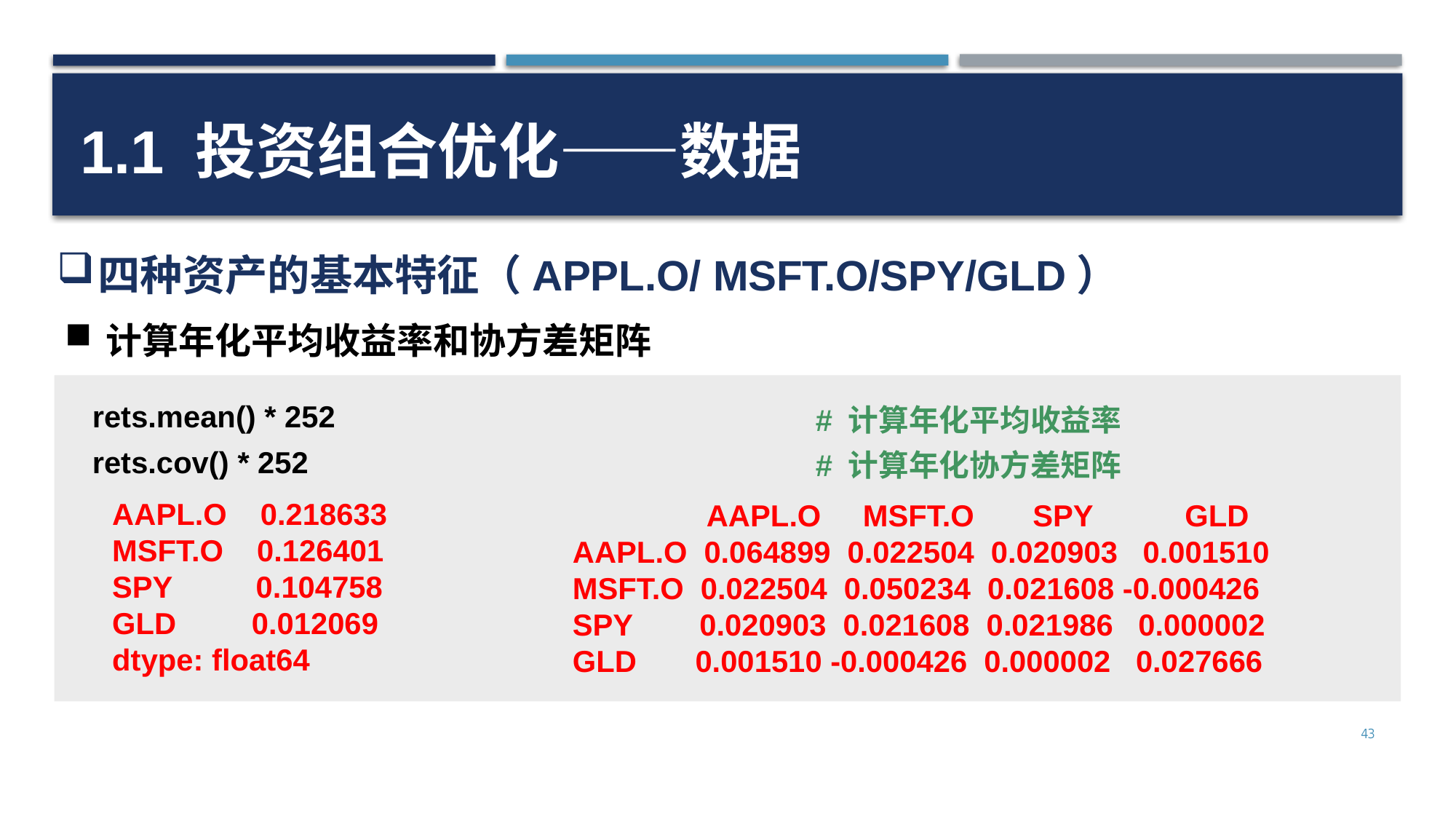

1.1 投资组合优化——数据
四种资产的基本特征（APPL.O/ MSFT.O/SPY/GLD）
计算年化平均收益率和协方差矩阵

rets.mean() * 252
rets.cov() * 252
# 计算年化平均收益率
# 计算年化协方差矩阵
AAPL.O    0.218633
MSFT.O    0.126401
SPY          0.104758
GLD         0.012069
dtype: float64
                AAPL.O     MSFT.O       SPY           GLD
AAPL.O  0.064899  0.022504  0.020903   0.001510
MSFT.O  0.022504  0.050234  0.021608 -0.000426
SPY        0.020903  0.021608  0.021986   0.000002
GLD       0.001510 -0.000426  0.000002   0.027666
43